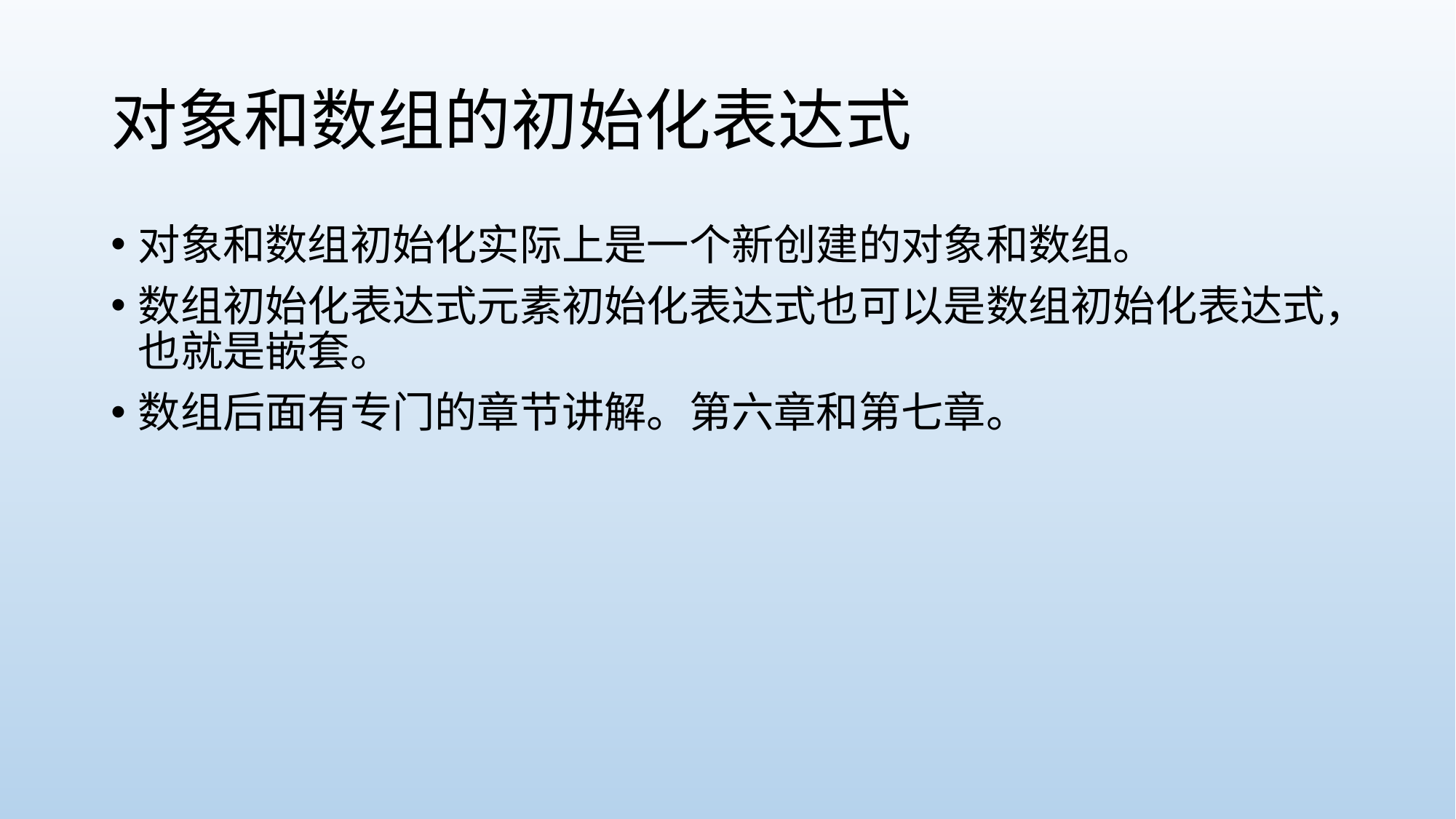

# 对象和数组的初始化表达式
对象和数组初始化实际上是一个新创建的对象和数组。
数组初始化表达式元素初始化表达式也可以是数组初始化表达式，也就是嵌套。
数组后面有专门的章节讲解。第六章和第七章。